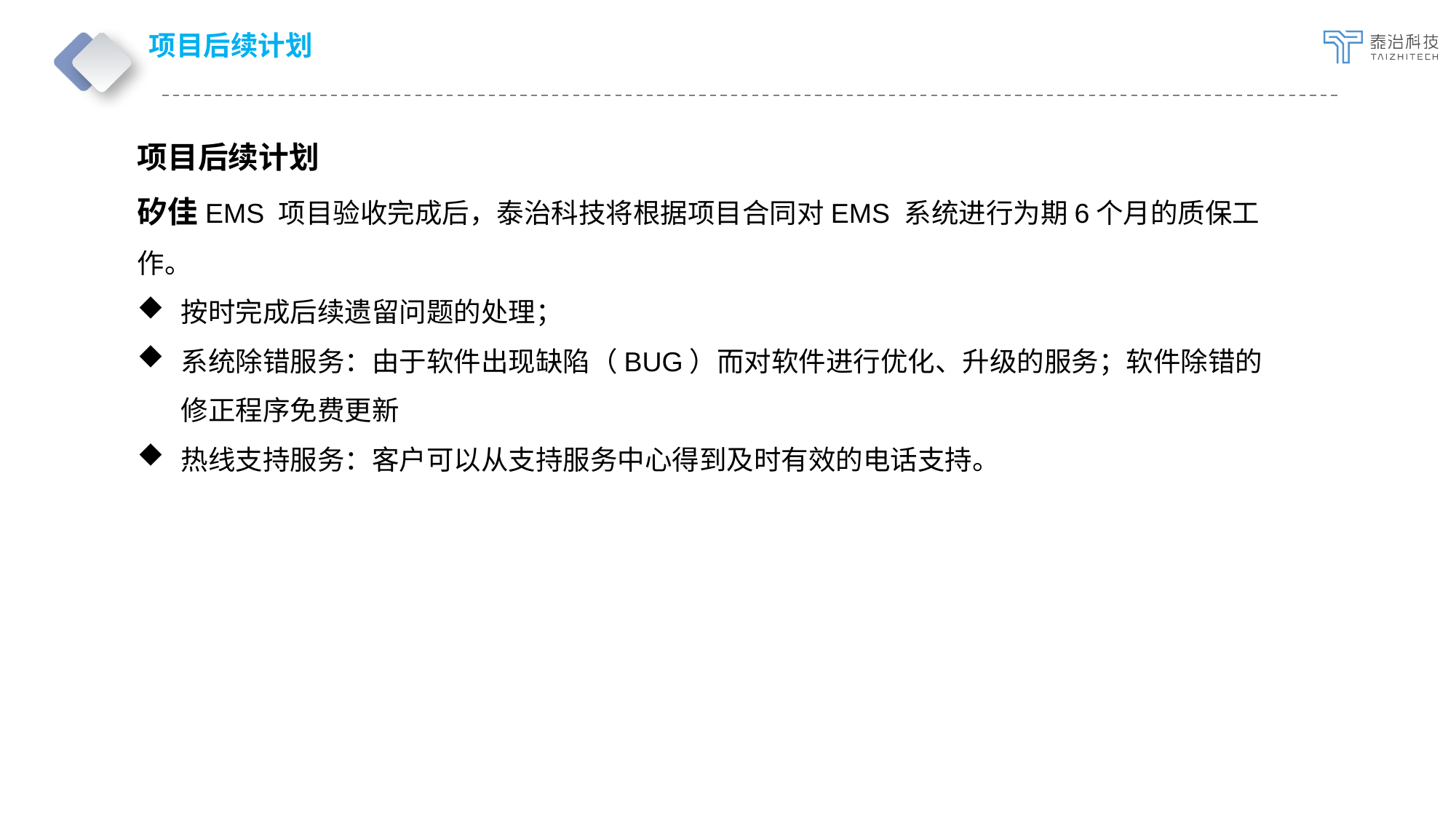

项目后续计划
项目后续计划矽佳EMS 项目验收完成后，泰治科技将根据项目合同对EMS 系统进行为期6个月的质保工作。
按时完成后续遗留问题的处理；
系统除错服务：由于软件出现缺陷（BUG）而对软件进行优化、升级的服务；软件除错的修正程序免费更新
热线支持服务：客户可以从支持服务中心得到及时有效的电话支持。